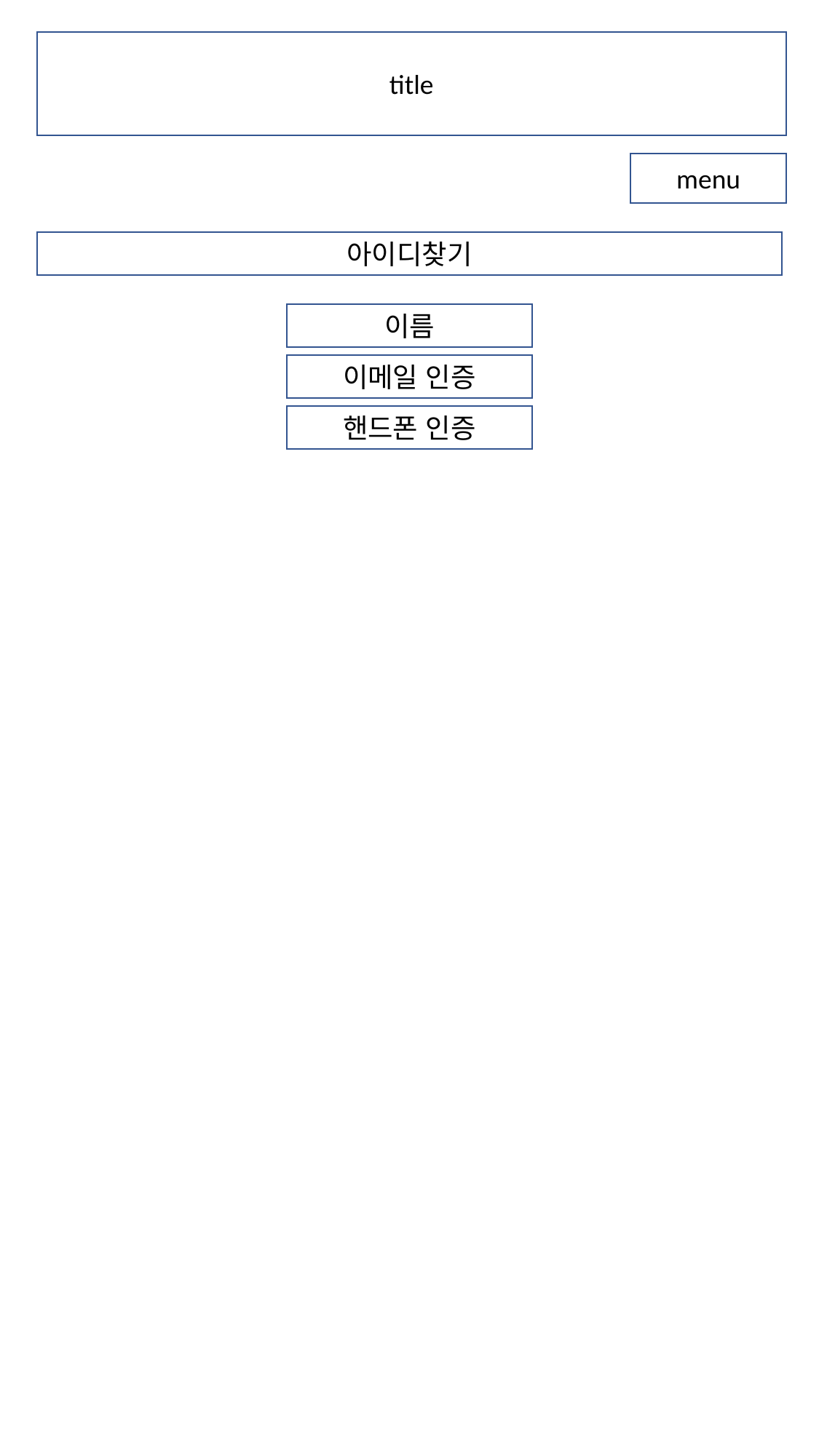

title
menu
아이디찾기
이름
이메일 인증
핸드폰 인증